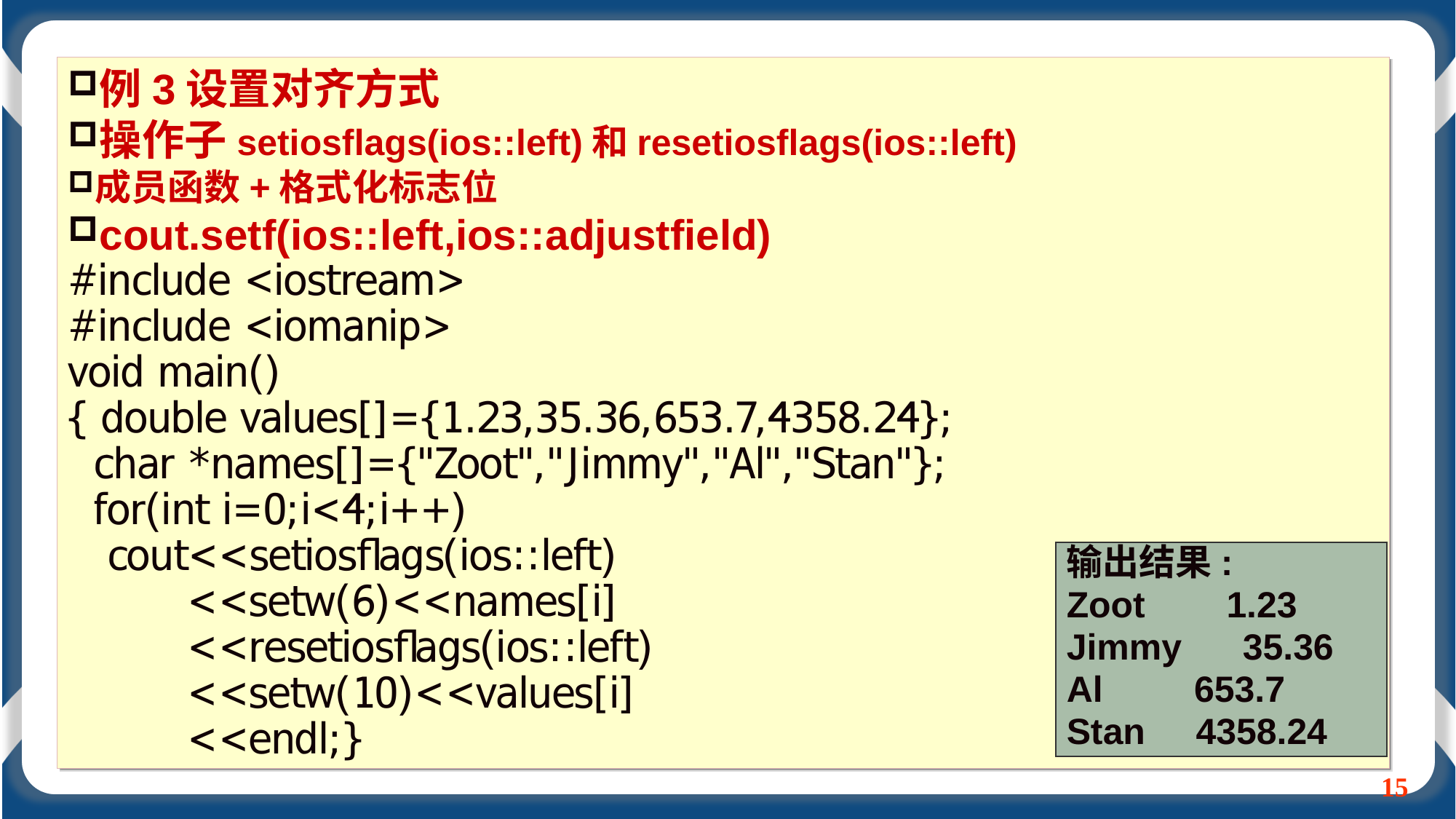

例3设置对齐方式
操作子setiosflags(ios::left)和resetiosflags(ios::left)
成员函数+格式化标志位
cout.setf(ios::left,ios::adjustfield)
#include <iostream>
#include <iomanip>
void main()
{ double values[]={1.23,35.36,653.7,4358.24};
  char *names[]={"Zoot","Jimmy","Al","Stan"};
  for(int i=0;i<4;i++)
   cout<<setiosflags(ios::left)
         <<setw(6)<<names[i]
         <<resetiosflags(ios::left)
         <<setw(10)<<values[i]
         <<endl;}
输出结果:
Zoot        1.23
Jimmy      35.36
Al         653.7
Stan     4358.24
15